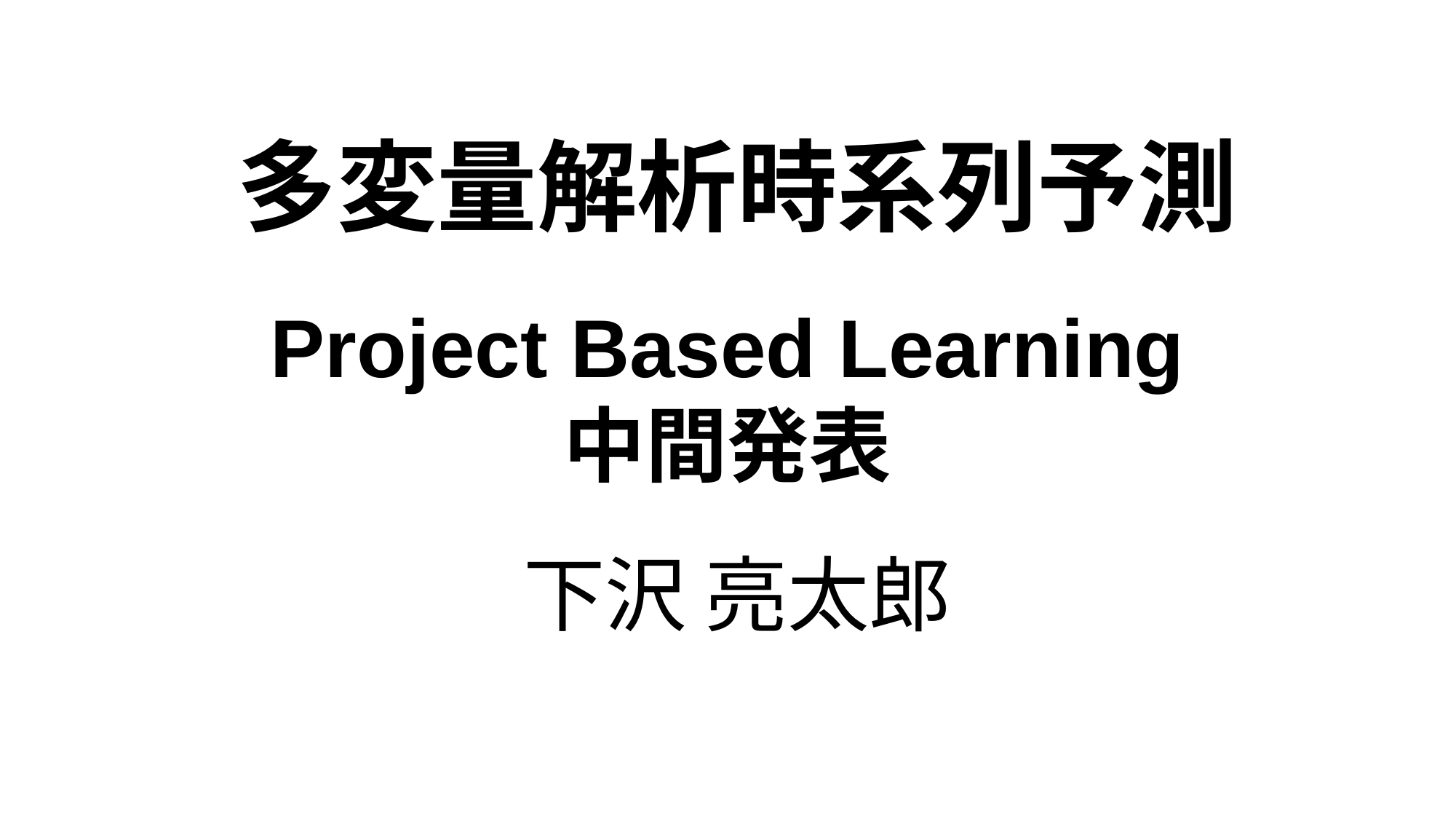

多変量解析時系列予測
Project Based Learning
中間発表
下沢 亮太郎